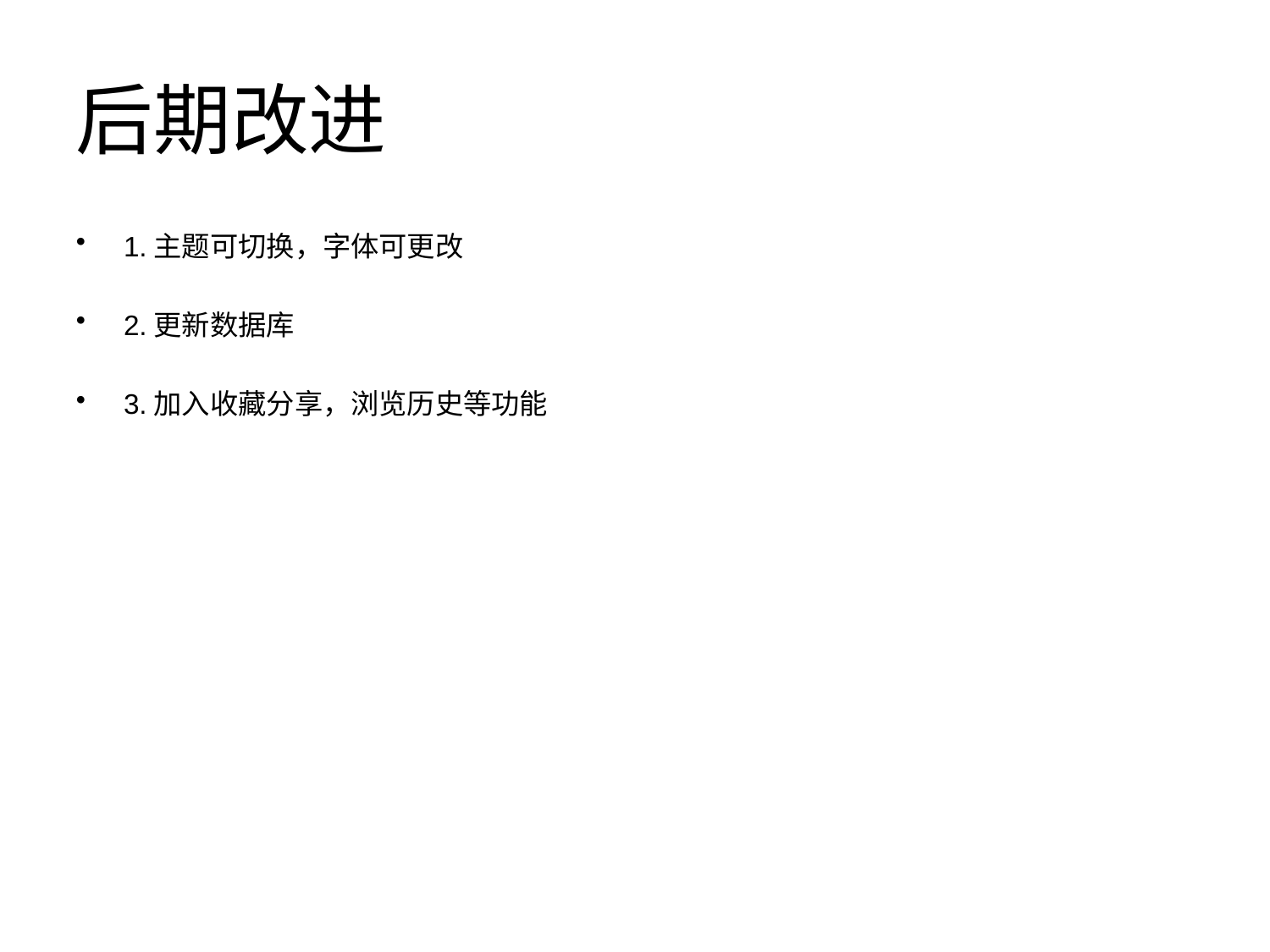

# 后期改进
1.主题可切换，字体可更改

2.更新数据库

3.加入收藏分享，浏览历史等功能